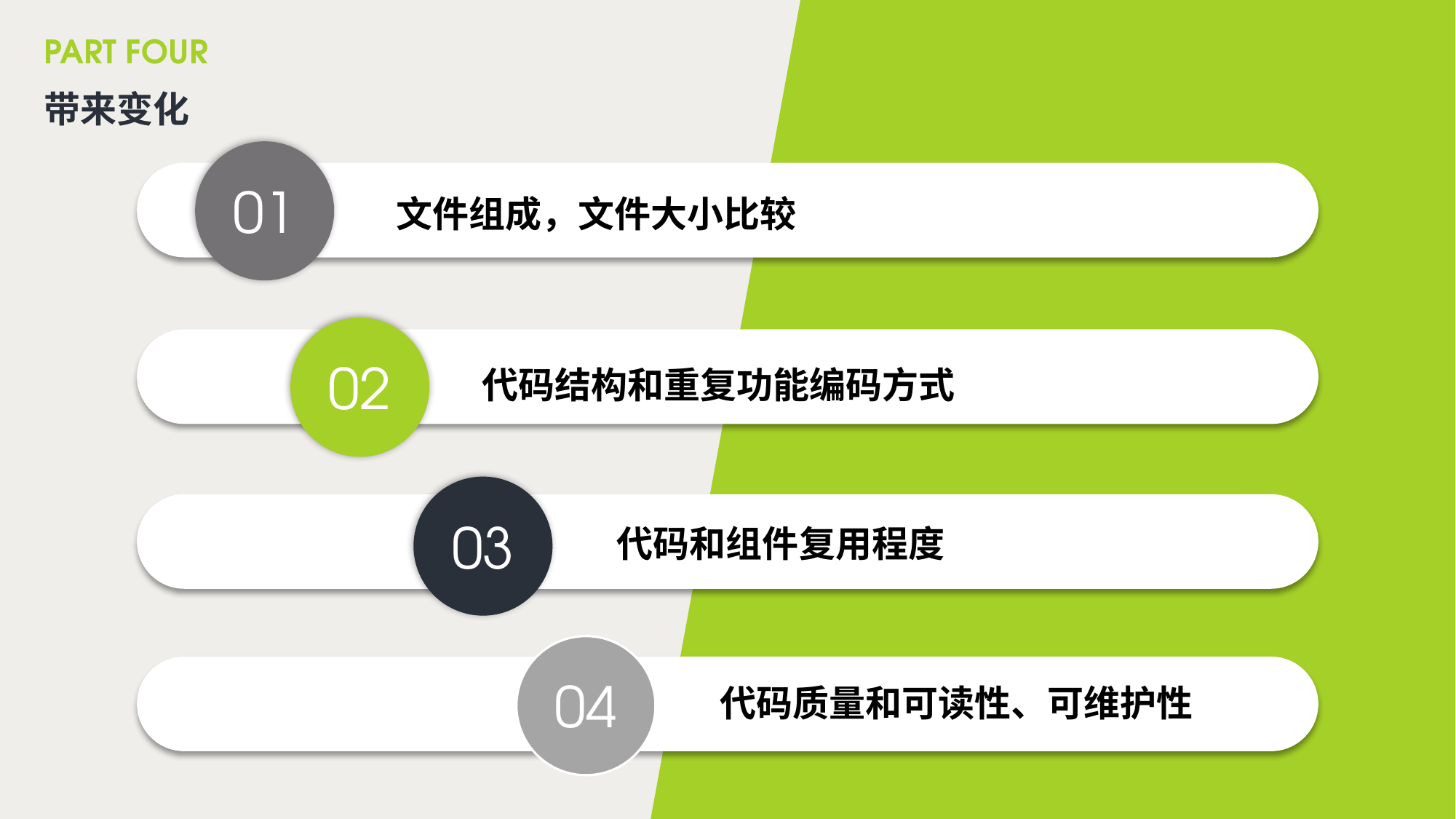

PART FOUR
带来变化

01
工期
文件组成，文件大小比较

02
哦
代码结构和重复功能编码方式

03

代码和组件复用程度

04

代码质量和可读性、可维护性